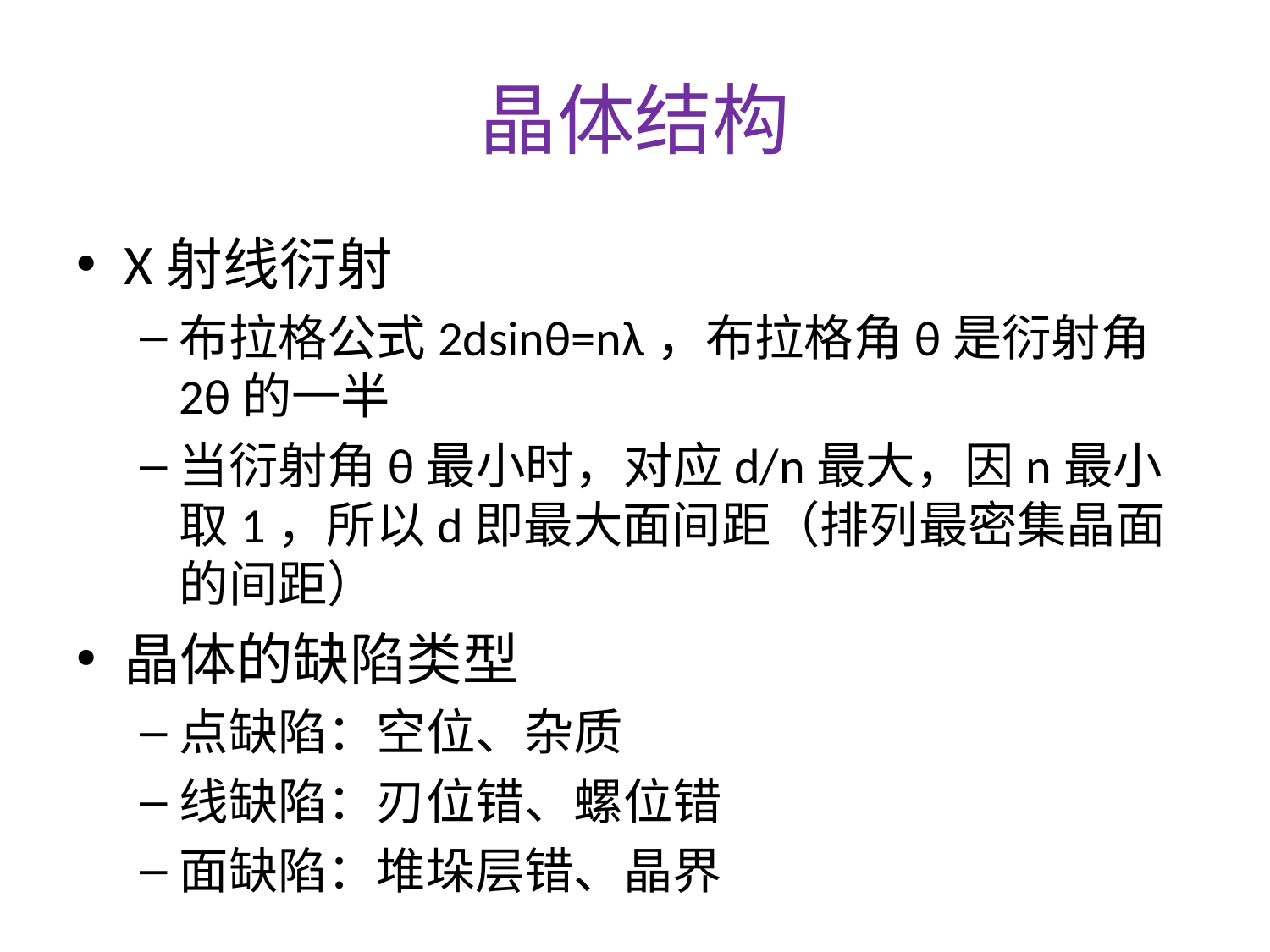

# 晶体结构
X射线衍射
布拉格公式2dsinθ=nλ，布拉格角θ是衍射角2θ的一半
当衍射角θ最小时，对应d/n最大，因n最小取1，所以d即最大面间距（排列最密集晶面的间距）
晶体的缺陷类型
点缺陷：空位、杂质
线缺陷：刃位错、螺位错
面缺陷：堆垛层错、晶界